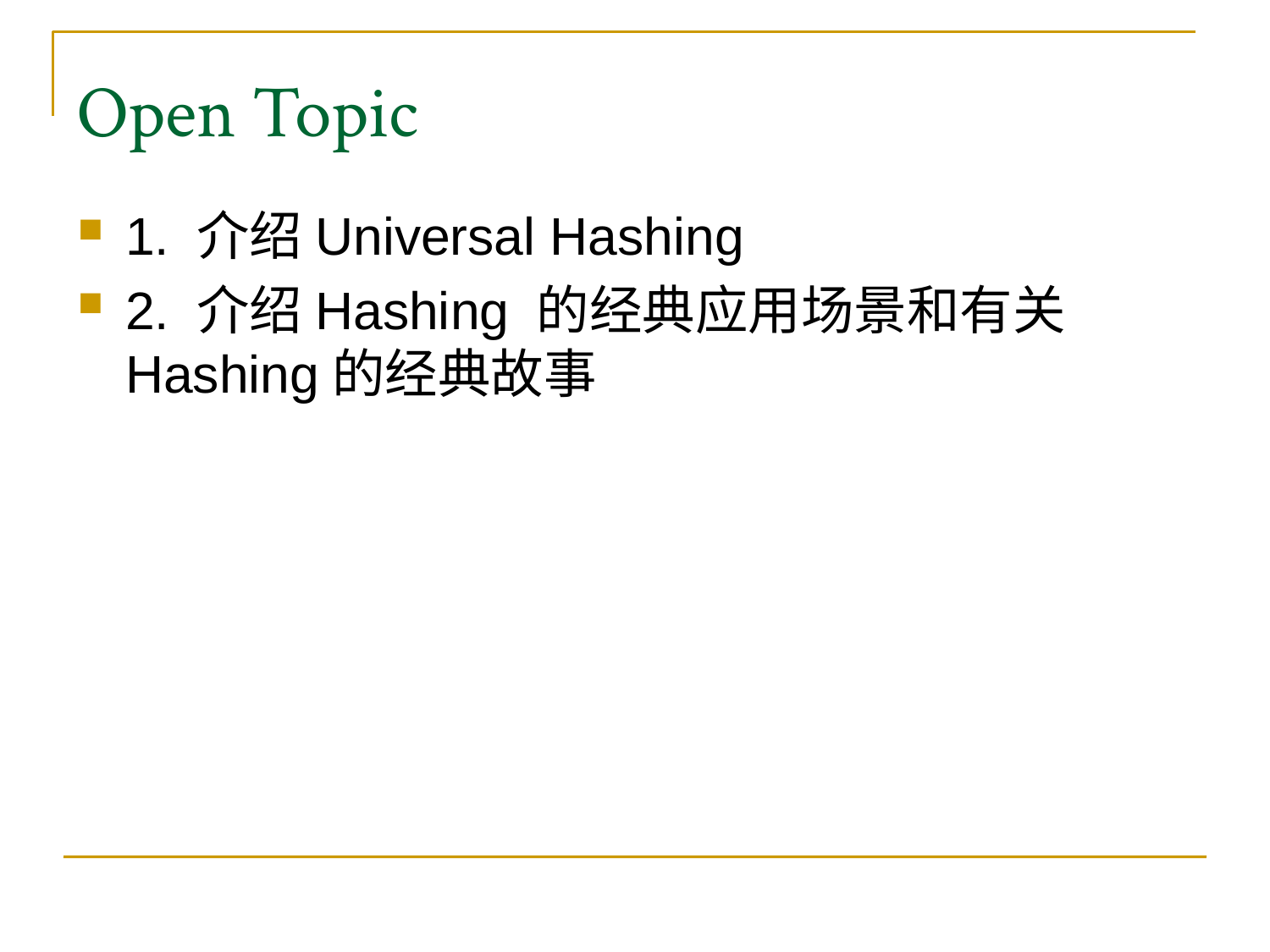

# Open Topic
1. 介绍Universal Hashing
2. 介绍Hashing 的经典应用场景和有关Hashing的经典故事